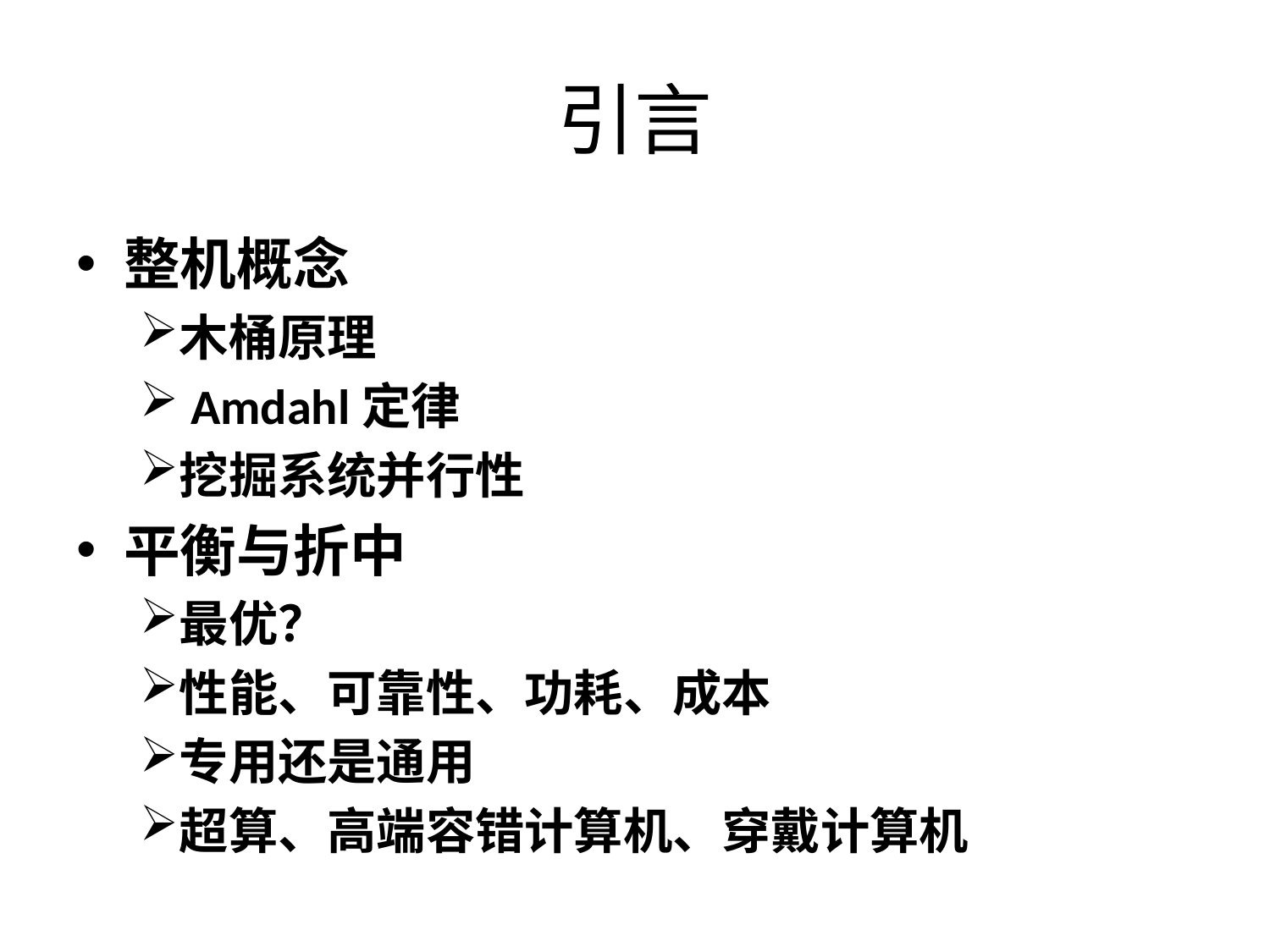

# 引言
整机概念
木桶原理
 Amdahl定律
挖掘系统并行性
平衡与折中
最优？
性能、可靠性、功耗、成本
专用还是通用
超算、高端容错计算机、穿戴计算机